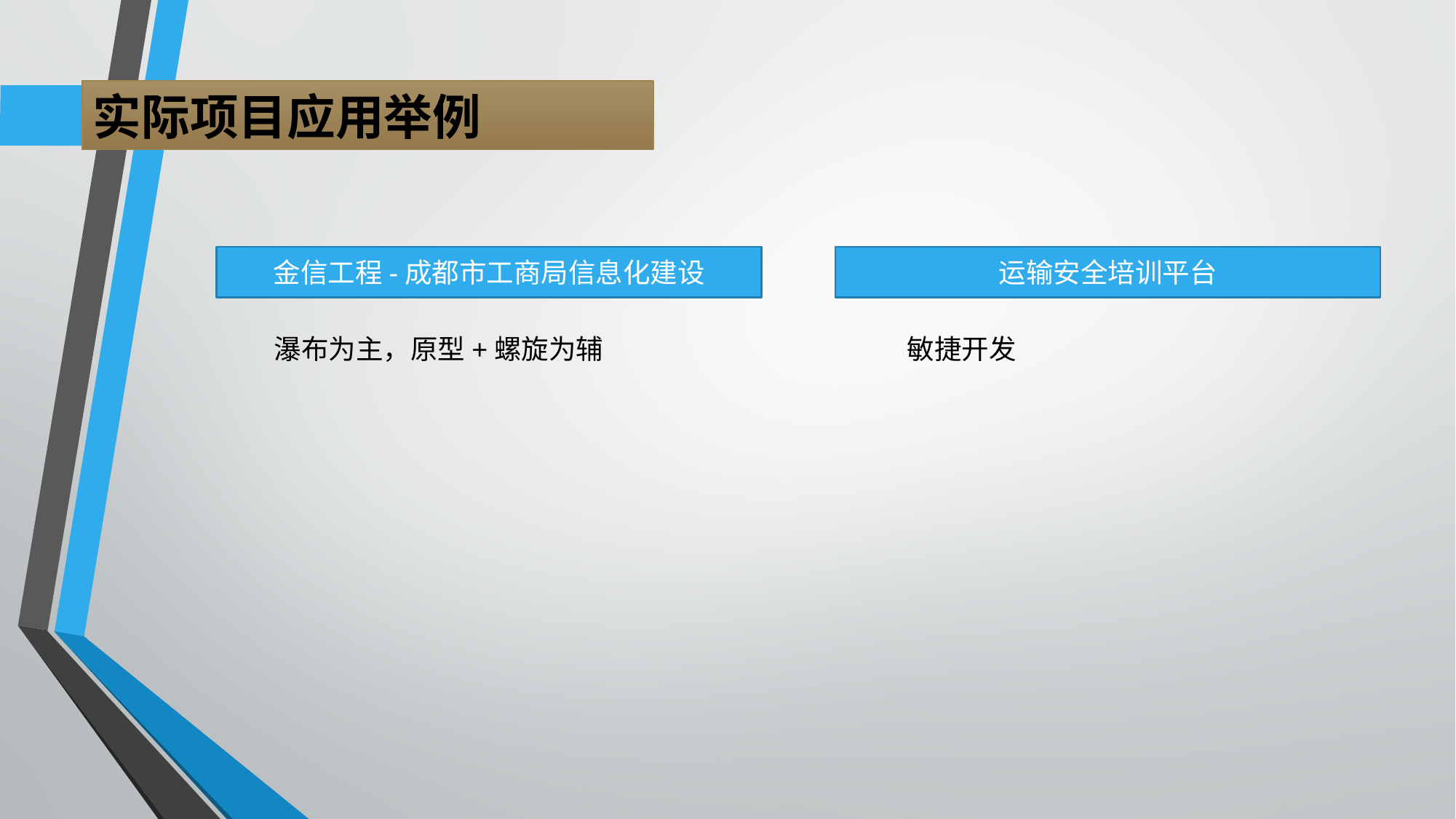

实际项目应用举例

金信工程-成都市工商局信息化建设
运输安全培训平台
瀑布为主，原型+螺旋为辅
敏捷开发